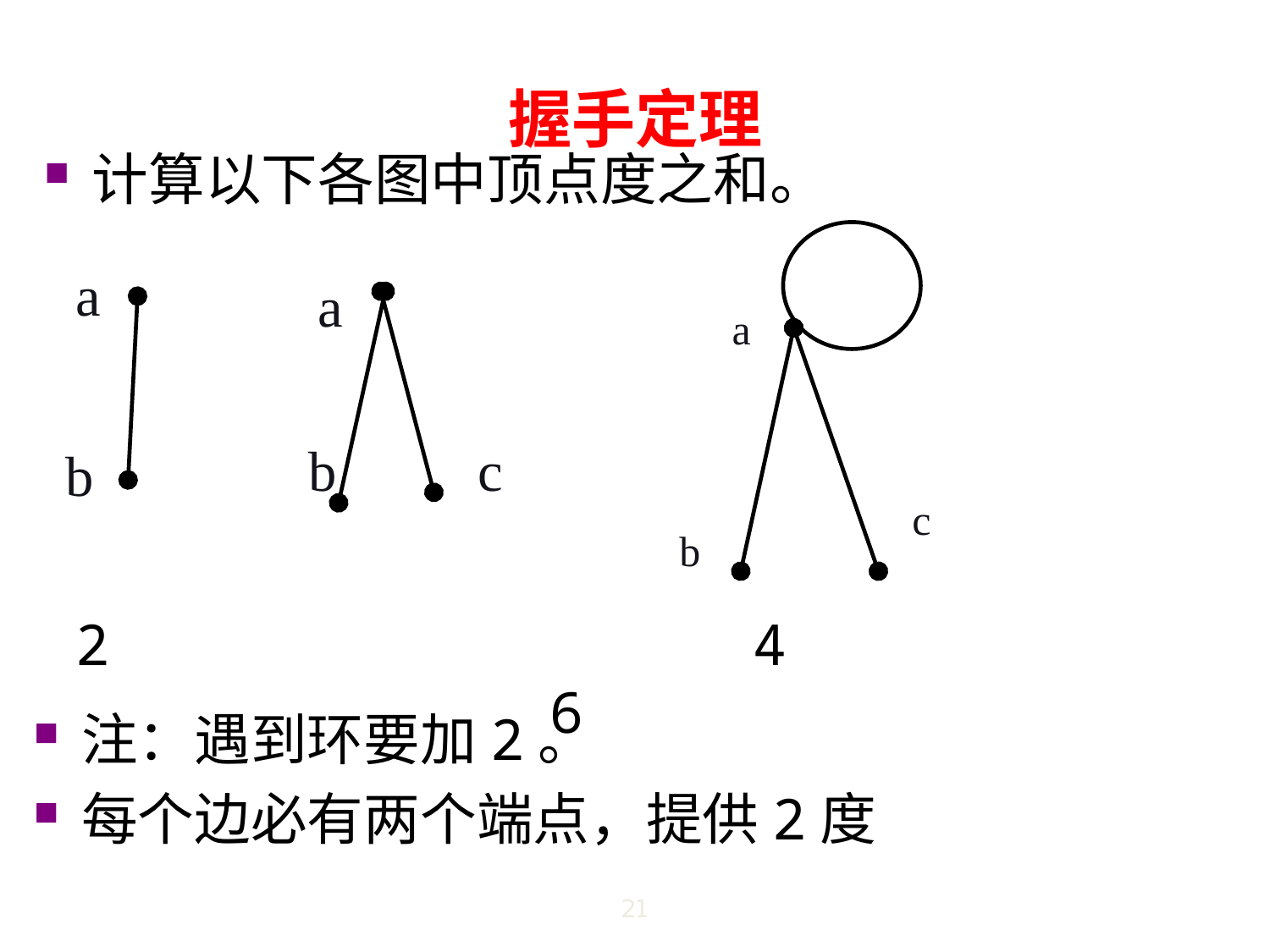

# 握手定理
计算以下各图中顶点度之和。

a

c
b
a

b
a

b
c
2                   4                     6
注：遇到环要加2。
每个边必有两个端点，提供2度
21